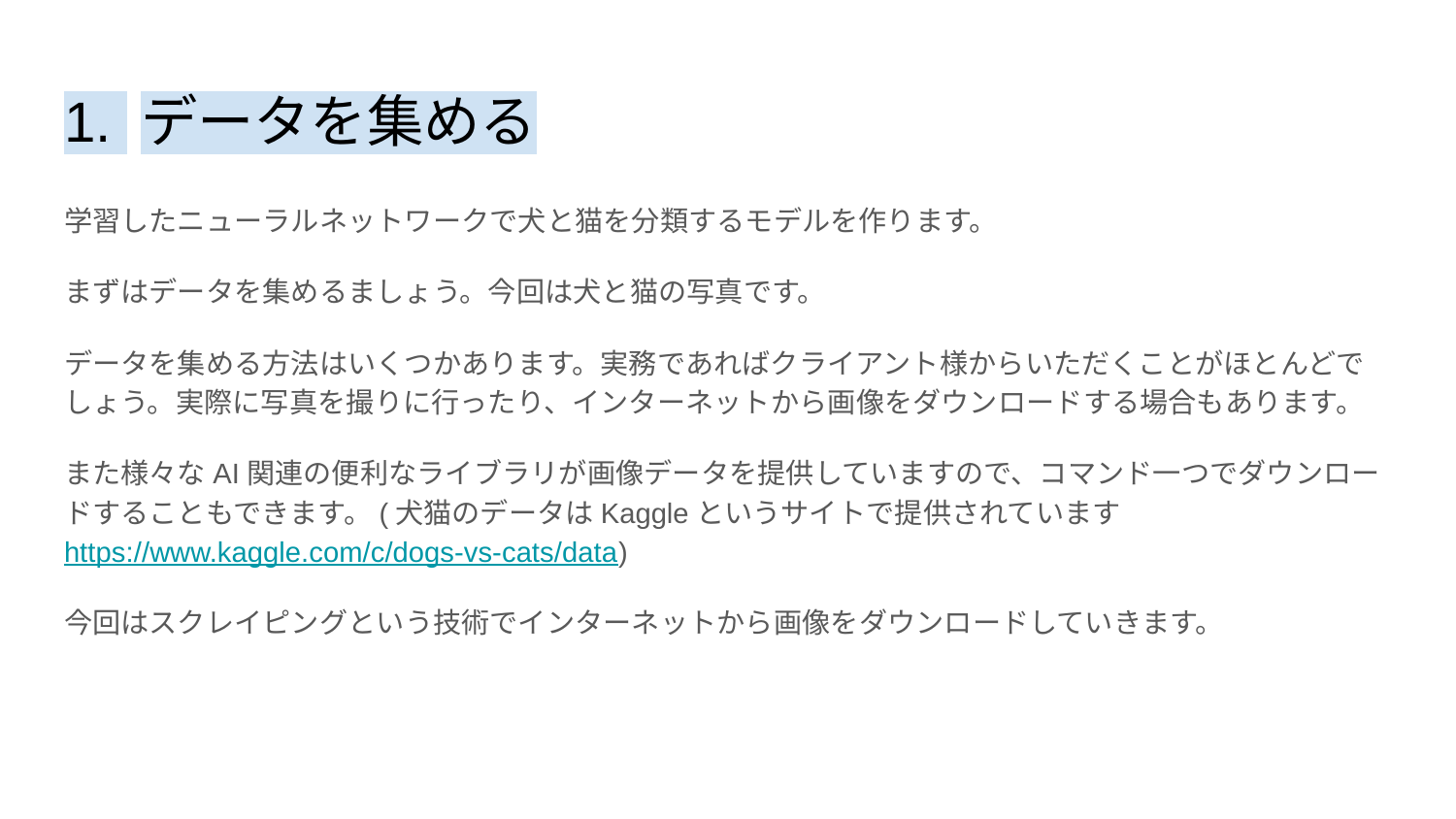

# 1. データを集める
学習したニューラルネットワークで犬と猫を分類するモデルを作ります。
まずはデータを集めるましょう。今回は犬と猫の写真です。
データを集める方法はいくつかあります。実務であればクライアント様からいただくことがほとんどでしょう。実際に写真を撮りに行ったり、インターネットから画像をダウンロードする場合もあります。
また様々なAI関連の便利なライブラリが画像データを提供していますので、コマンド一つでダウンロードすることもできます。(犬猫のデータはKaggleというサイトで提供されていますhttps://www.kaggle.com/c/dogs-vs-cats/data)
今回はスクレイピングという技術でインターネットから画像をダウンロードしていきます。